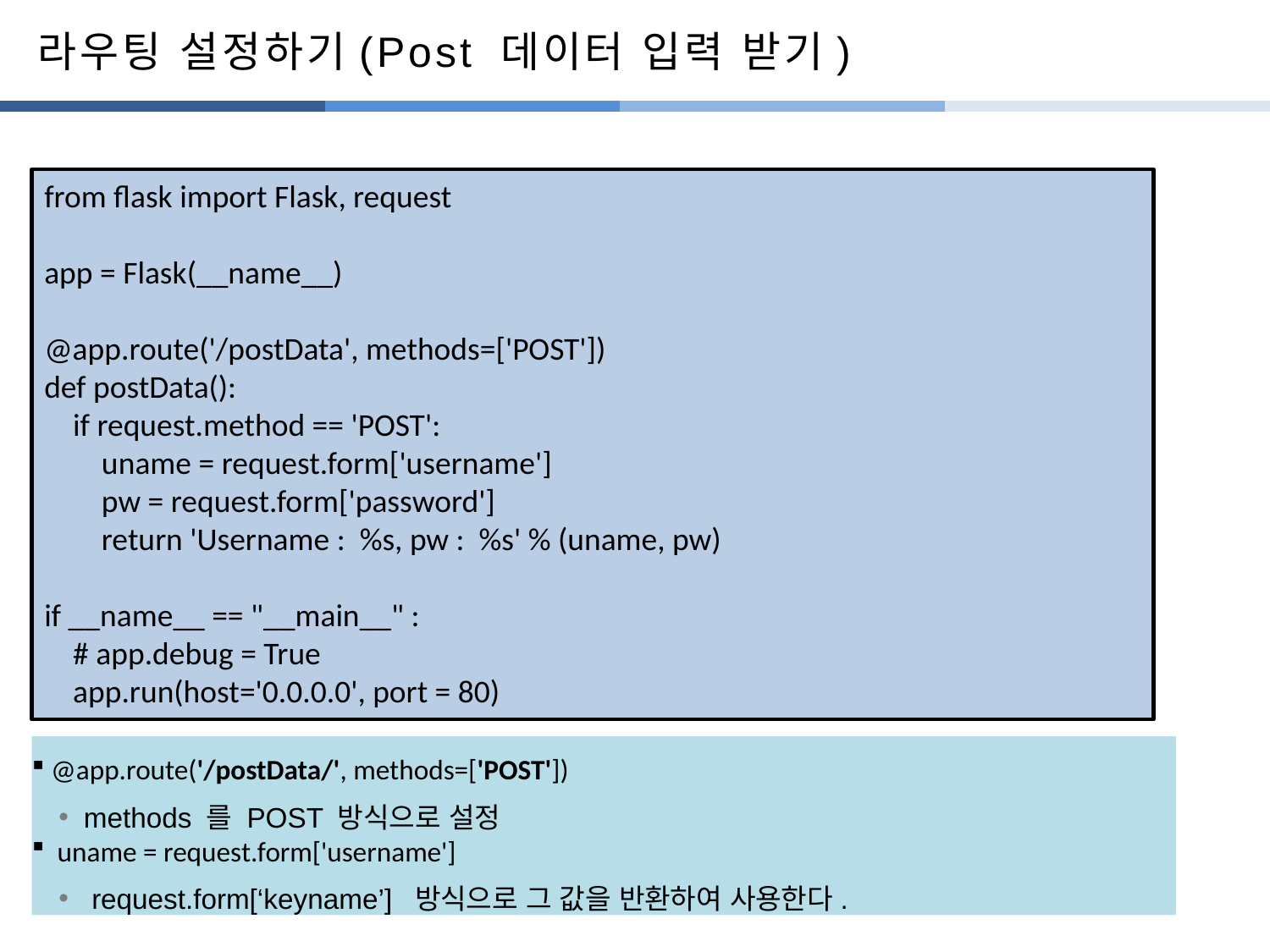

# 라우팅 설정하기(Post 데이터 입력 받기)
from flask import Flask, request

app = Flask(__name__)

@app.route('/postData', methods=['POST'])
def postData():
    if request.method == 'POST':
        uname = request.form['username']
        pw = request.form['password']
        return 'Username :  %s, pw :  %s' % (uname, pw)
if __name__ == "__main__" :
    # app.debug = True
    app.run(host='0.0.0.0', port = 80)
 @app.route('/postData/', methods=['POST'])
methods 를 POST 방식으로 설정
  uname = request.form['username']
 request.form[‘keyname’]  방식으로 그 값을 반환하여 사용한다.